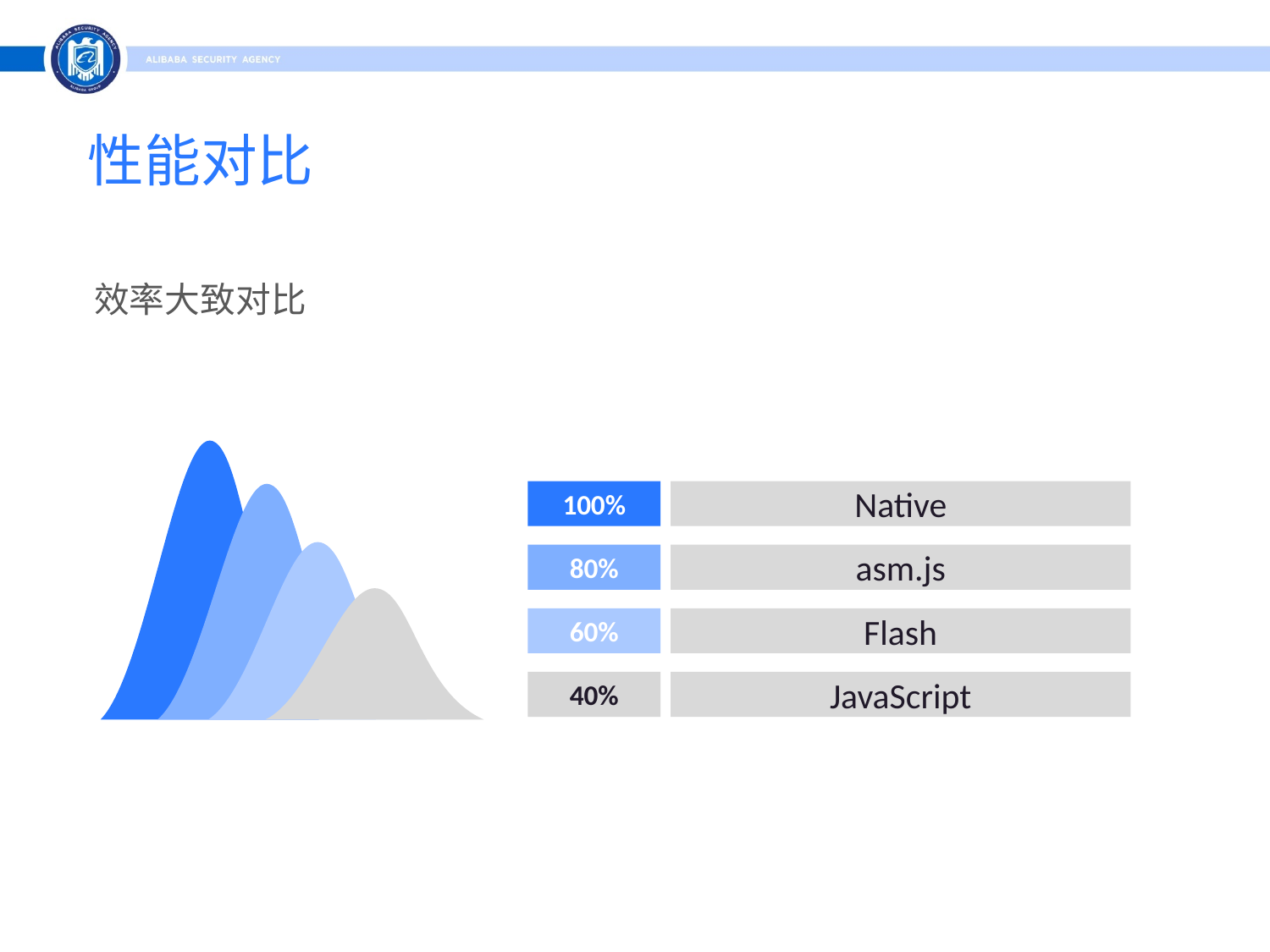

性能对比
效率大致对比

Native

100%

asm.js

80%

Flash

60%

JavaScript

40%